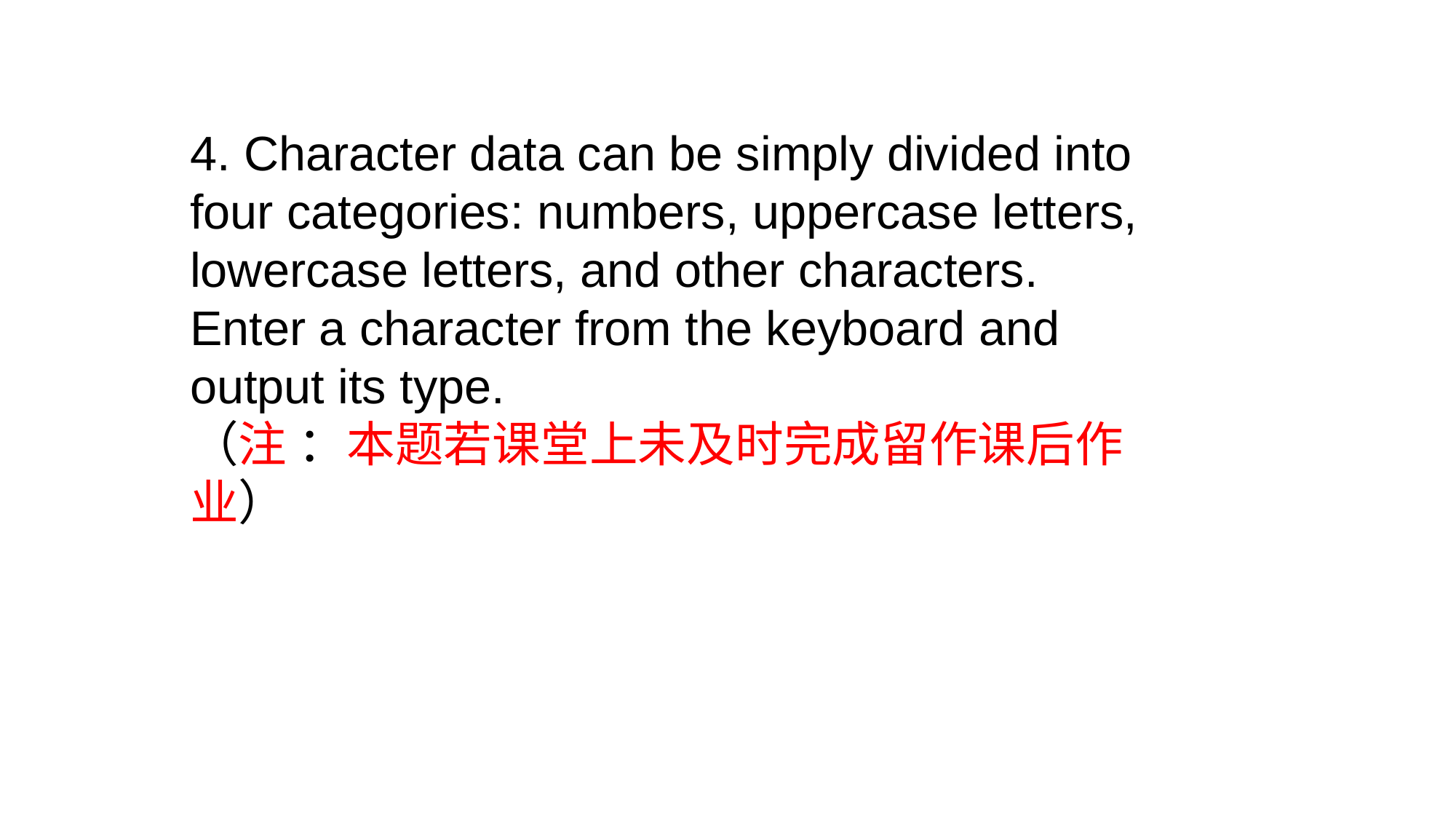

4. Character data can be simply divided into four categories: numbers, uppercase letters, lowercase letters, and other characters.  Enter a character from the keyboard and output its type.
（注 ：本题若课堂上未及时完成留作课后作业）